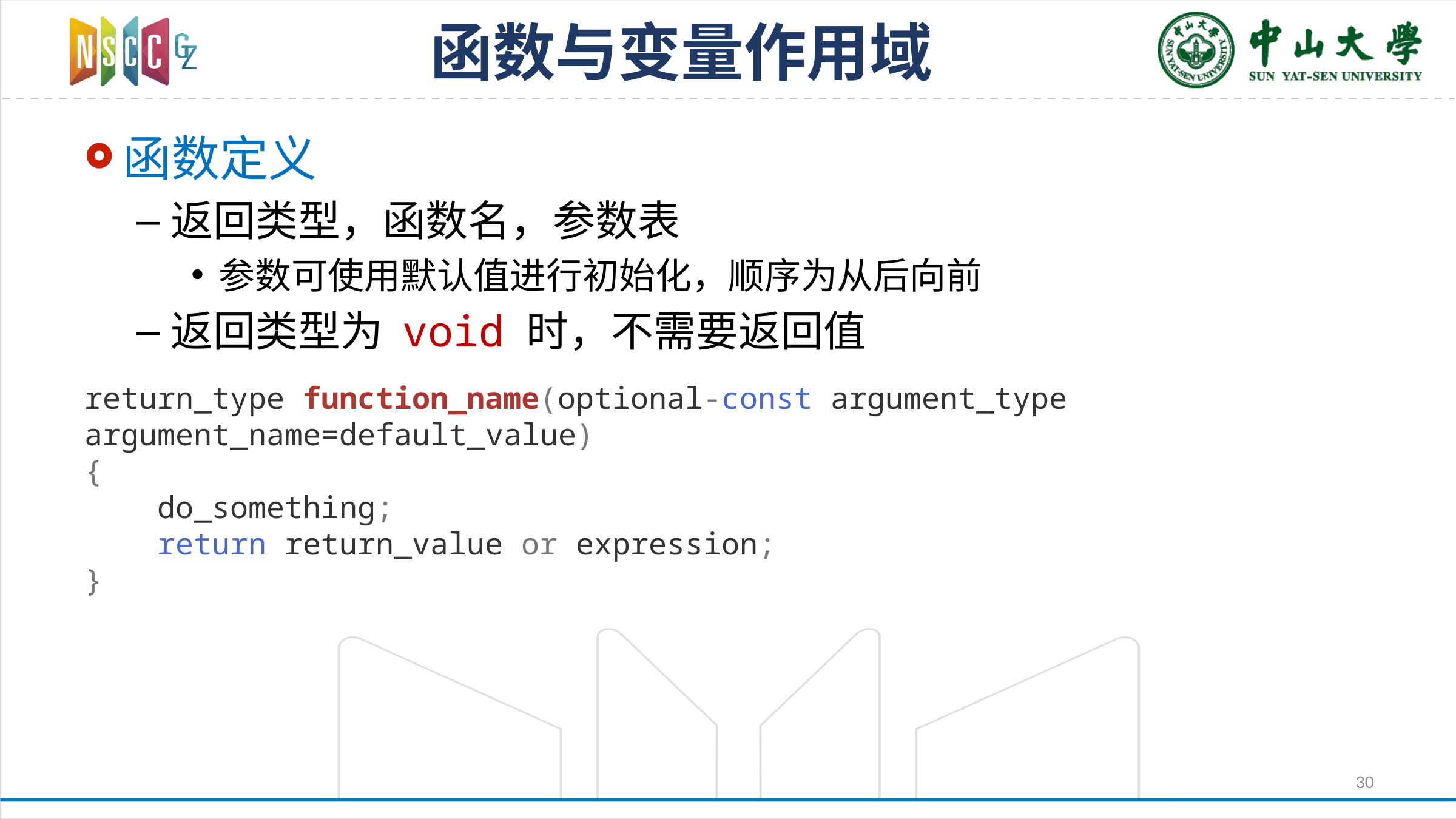

# 函数与变量作用域
函数定义
返回类型，函数名，参数表
参数可使用默认值进行初始化，顺序为从后向前
返回类型为 void 时，不需要返回值

return_type function_name(optional-const argument_type argument_name=default_value)
{
    do_something;
    return return_value or expression;
}
30